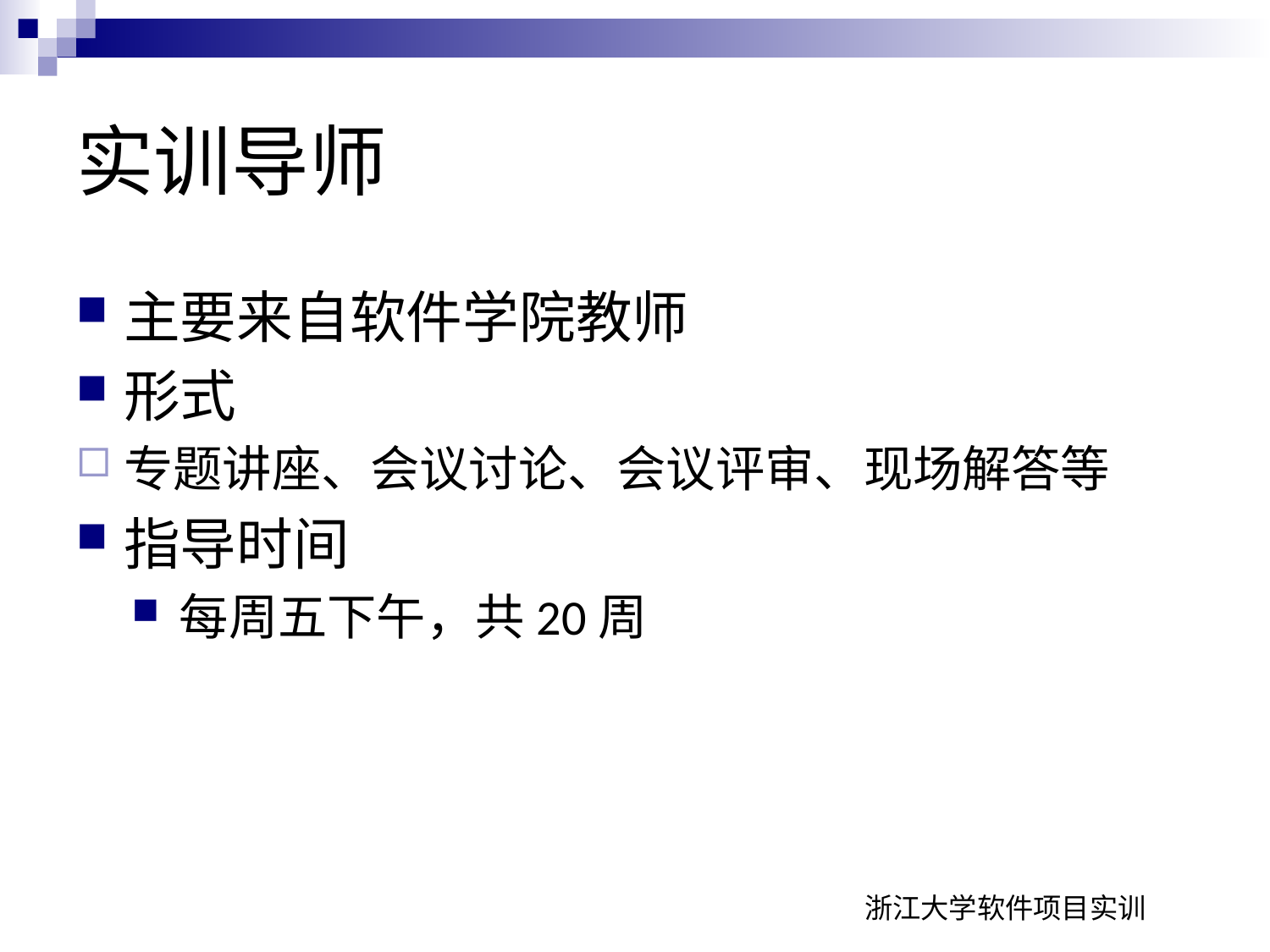

实训导师
主要来自软件学院教师
形式
专题讲座、会议讨论、会议评审、现场解答等
指导时间
每周五下午，共20周

浙江大学软件项目实训